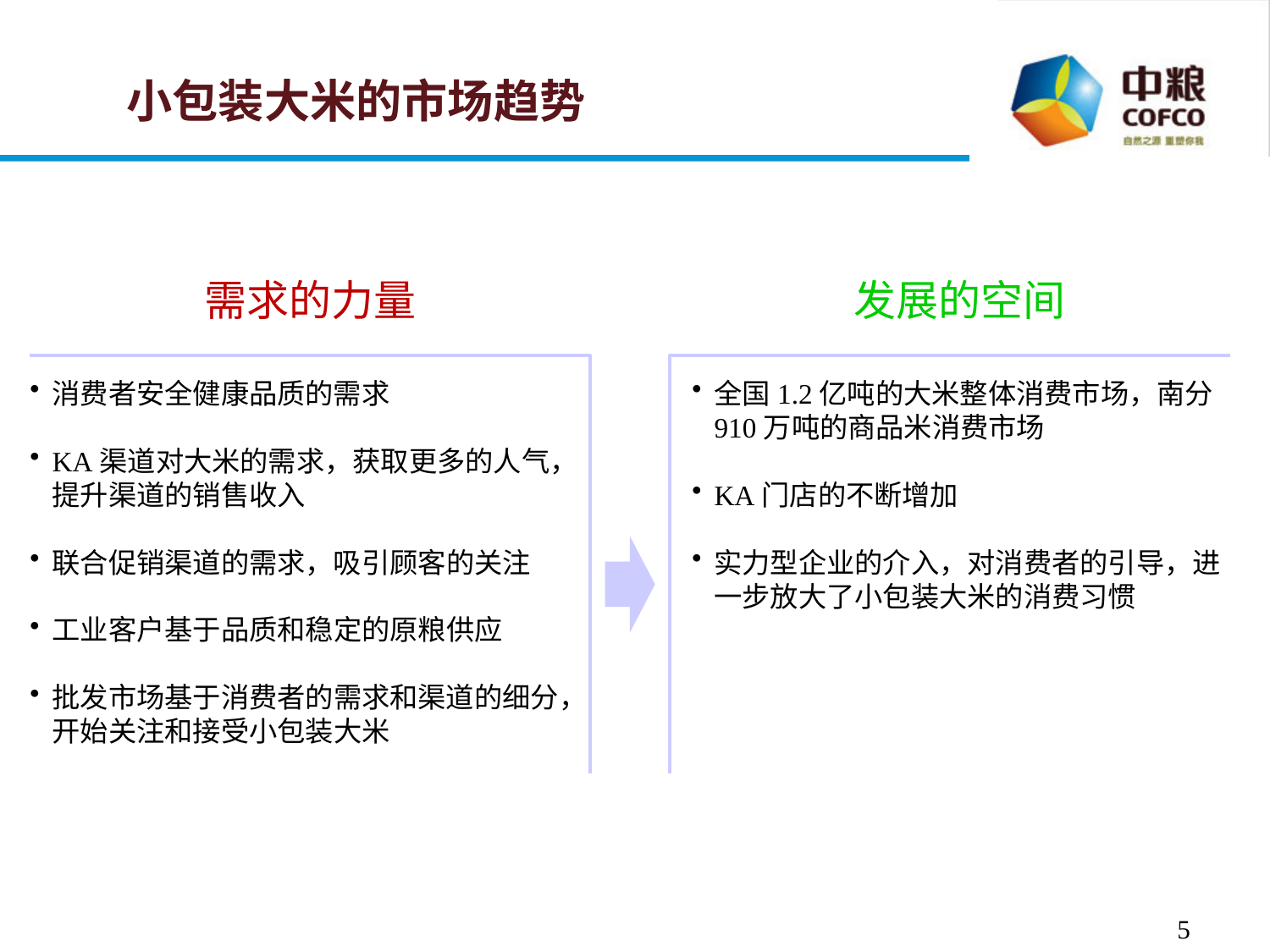

# 小包装大米的市场趋势
需求的力量
发展的空间

消费者安全健康品质的需求

KA渠道对大米的需求，获取更多的人气，提升渠道的销售收入

联合促销渠道的需求，吸引顾客的关注

工业客户基于品质和稳定的原粮供应

批发市场基于消费者的需求和渠道的细分，开始关注和接受小包装大米
全国1.2亿吨的大米整体消费市场，南分910万吨的商品米消费市场

KA门店的不断增加

实力型企业的介入，对消费者的引导，进一步放大了小包装大米的消费习惯